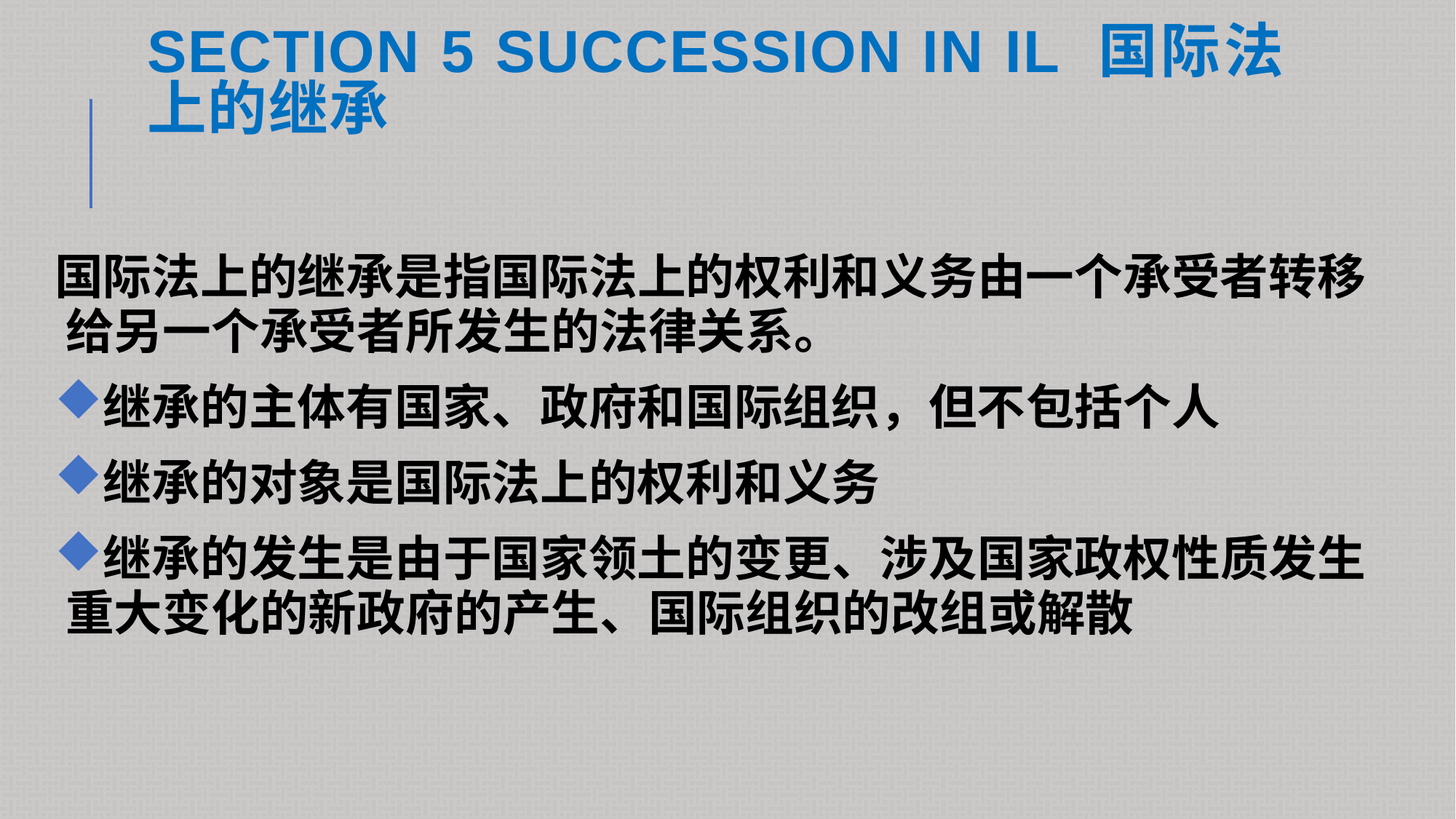

# Section 5 Succession in IL 国际法上的继承

国际法上的继承是指国际法上的权利和义务由一个承受者转移给另一个承受者所发生的法律关系。
继承的主体有国家、政府和国际组织，但不包括个人
继承的对象是国际法上的权利和义务
继承的发生是由于国家领土的变更、涉及国家政权性质发生重大变化的新政府的产生、国际组织的改组或解散